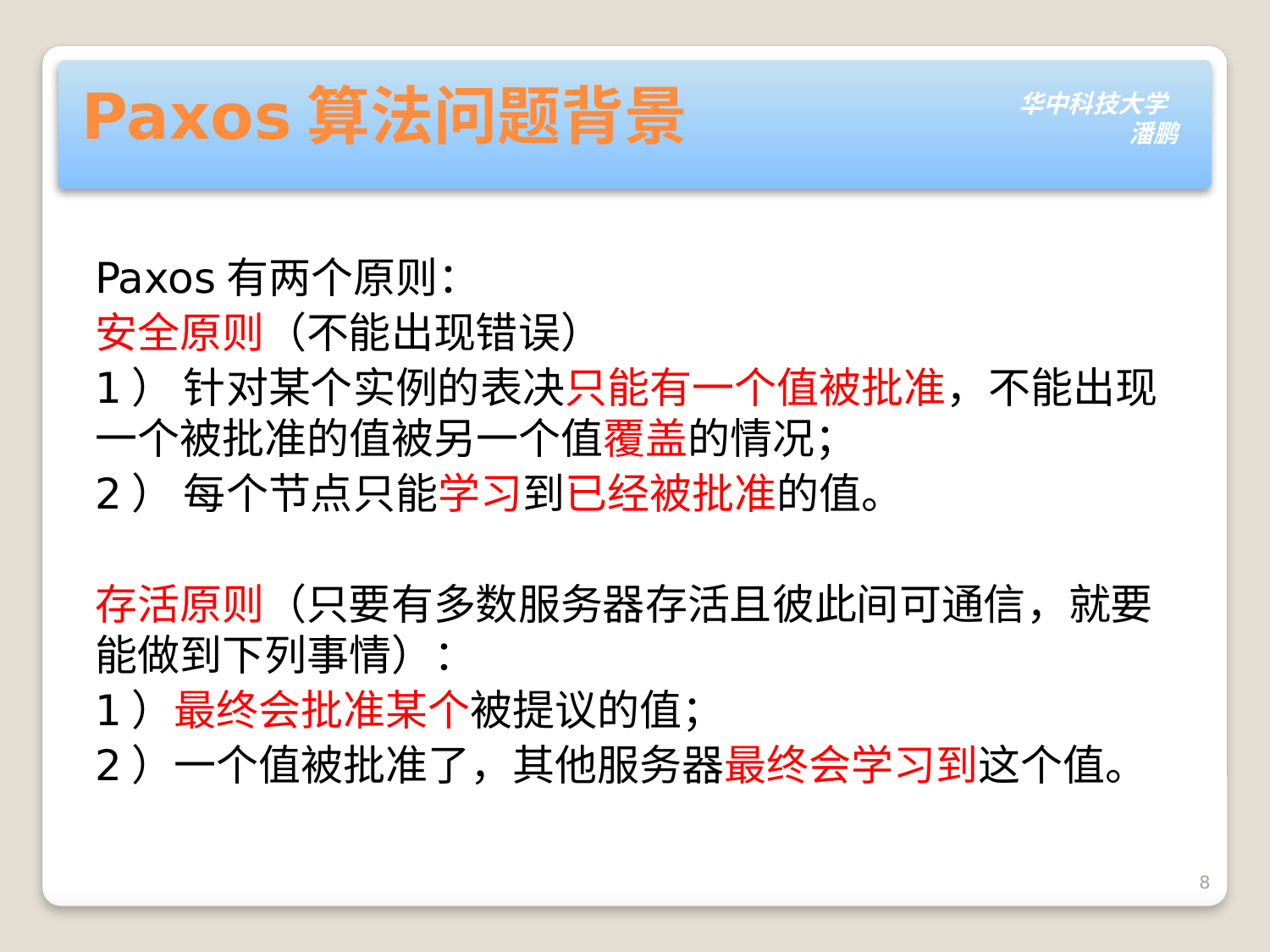

# Paxos算法问题背景
Paxos有两个原则：
安全原则（不能出现错误）
1） 针对某个实例的表决只能有一个值被批准，不能出现一个被批准的值被另一个值覆盖的情况；
2） 每个节点只能学习到已经被批准的值。

存活原则（只要有多数服务器存活且彼此间可通信，就要能做到下列事情）：
1）最终会批准某个被提议的值；
2）一个值被批准了，其他服务器最终会学习到这个值。
8